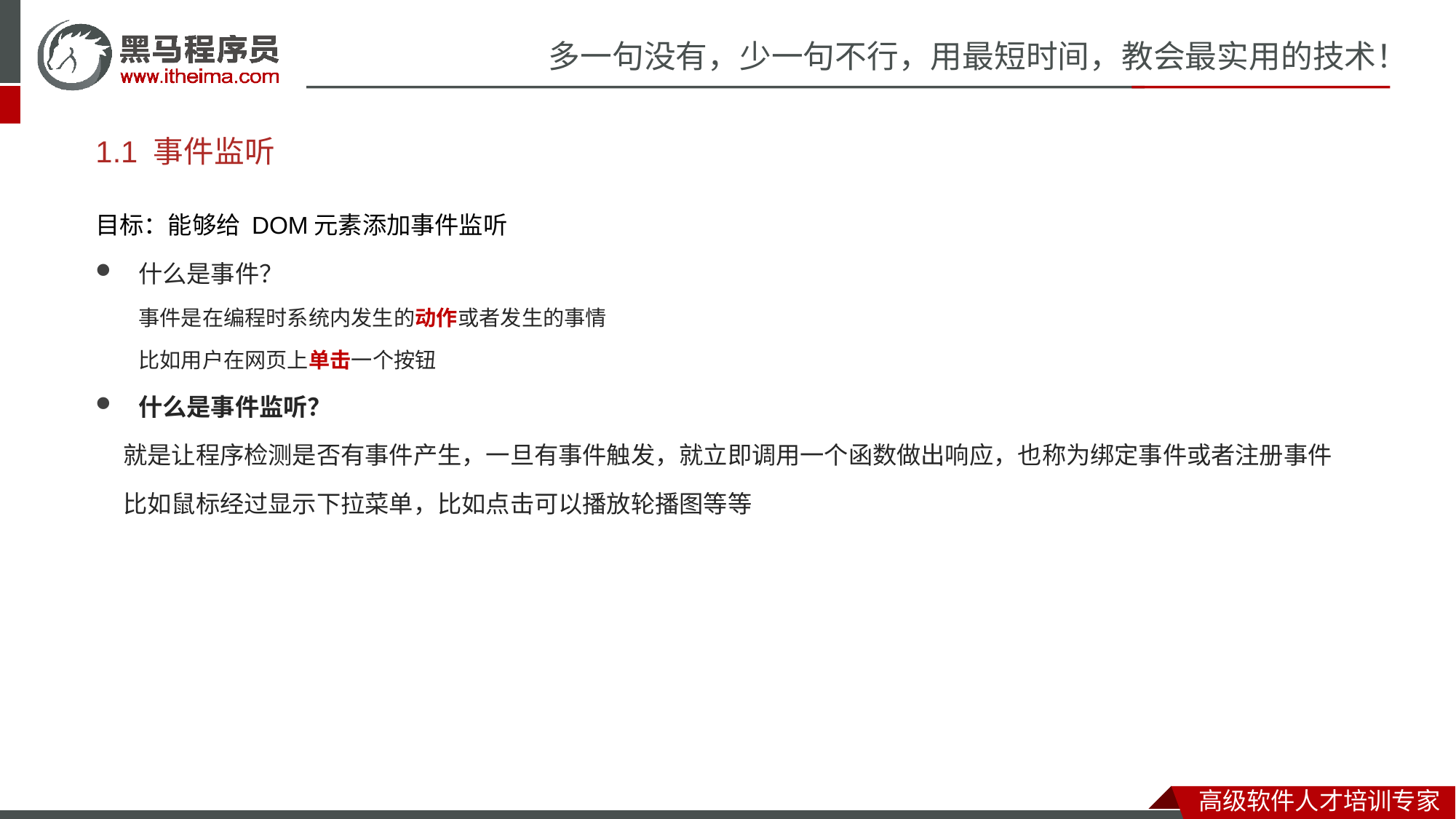

# 1.1 事件监听
目标：能够给 DOM元素添加事件监听
什么是事件？
事件是在编程时系统内发生的动作或者发生的事情
比如用户在网页上单击一个按钮
什么是事件监听？
    就是让程序检测是否有事件产生，一旦有事件触发，就立即调用一个函数做出响应，也称为绑定事件或者注册事件
    比如鼠标经过显示下拉菜单，比如点击可以播放轮播图等等